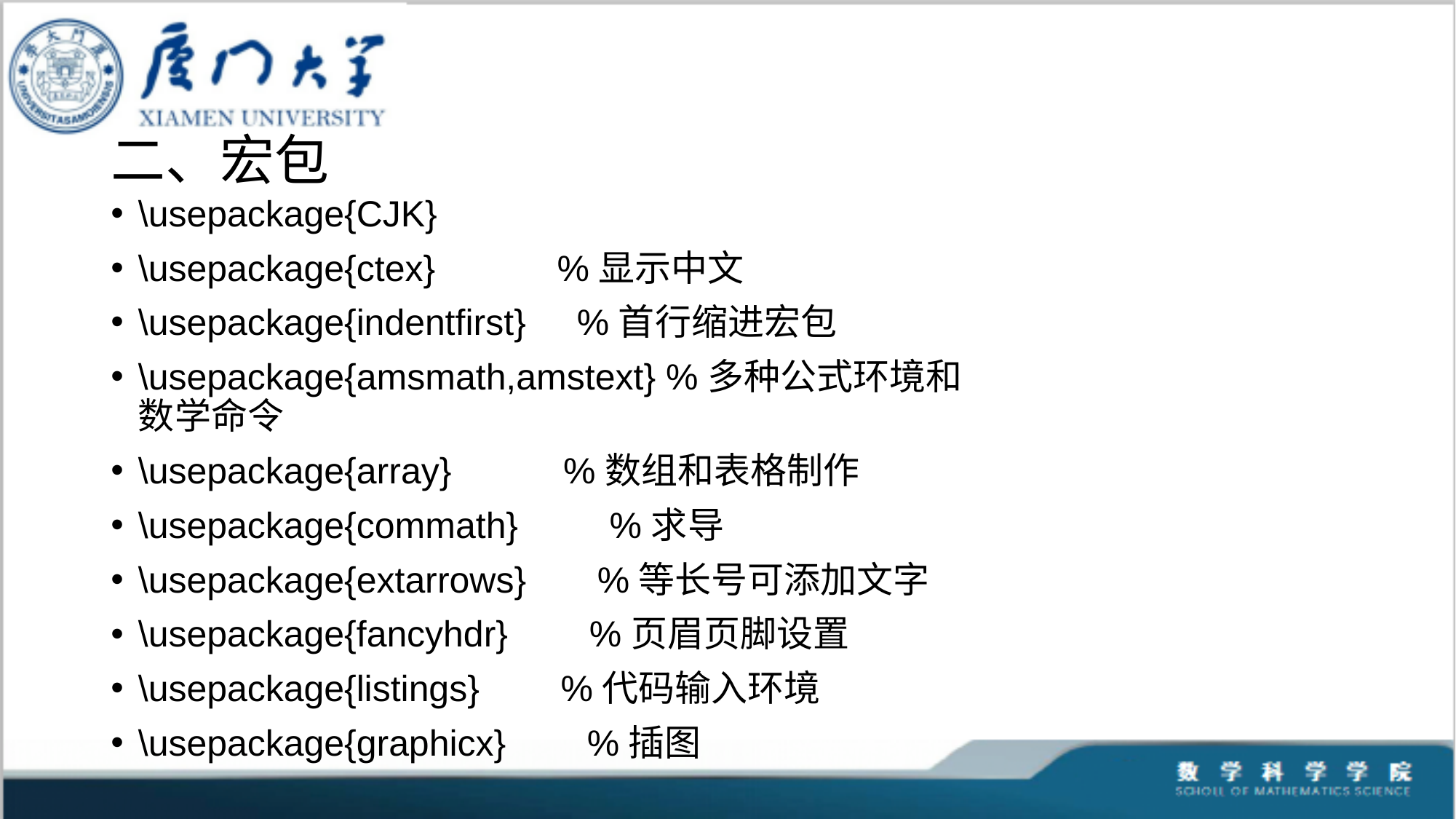

# 二、宏包
\usepackage{CJK}
\usepackage{ctex}            %显示中文
\usepackage{indentfirst}     %首行缩进宏包
\usepackage{amsmath,amstext} %多种公式环境和数学命令
\usepackage{array}           %数组和表格制作
\usepackage{commath}         %求导
\usepackage{extarrows}       %等长号可添加文字
\usepackage{fancyhdr}        %页眉页脚设置
\usepackage{listings}        %代码输入环境
\usepackage{graphicx}        %插图